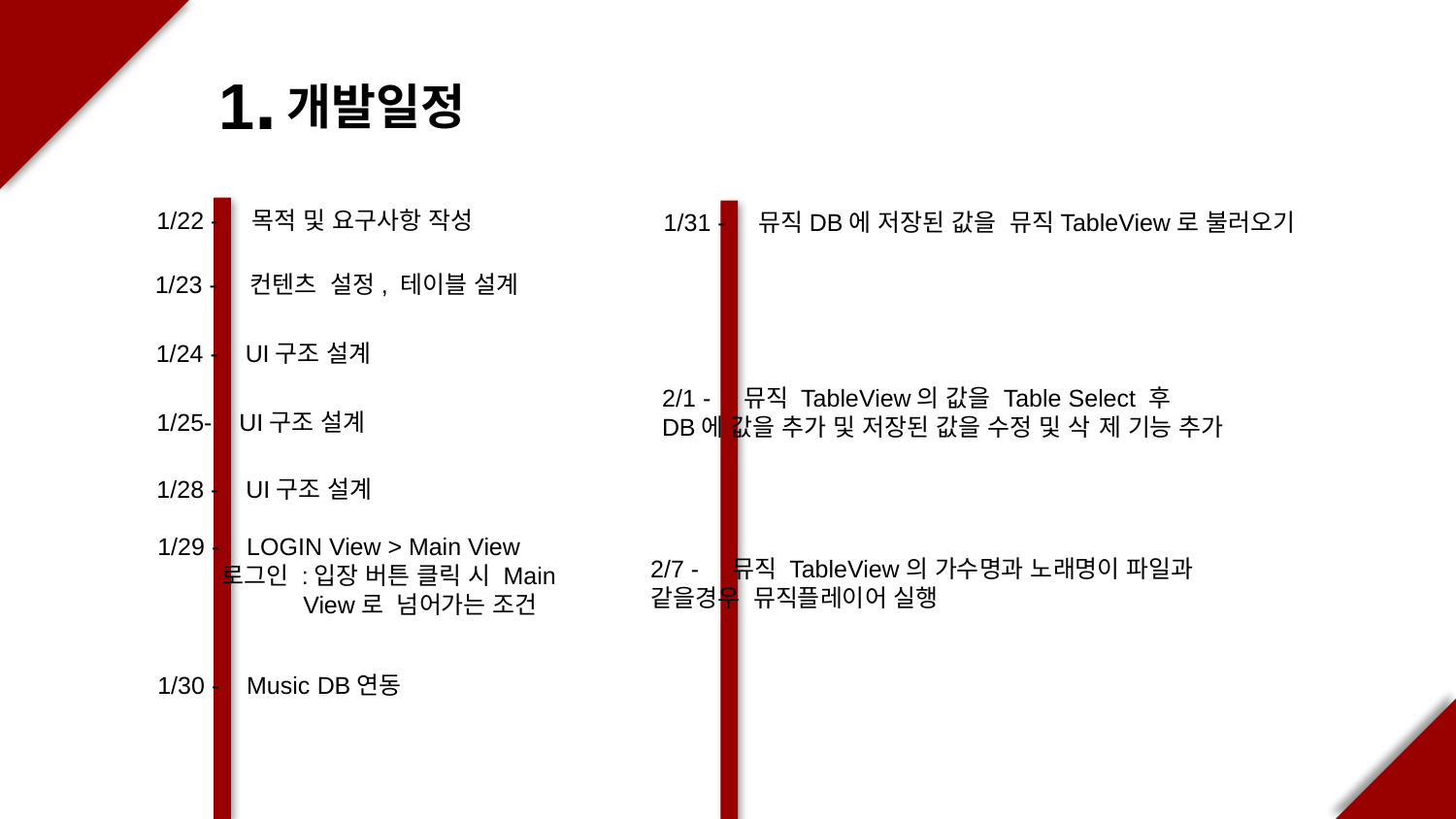

1.
 개발일정
1/22 -    목적 및 요구사항 작성

1/31 -    뮤직DB에 저장된 값을  뮤직TableView로 불러오기

1/23 -    컨텐츠  설정, 테이블 설계

1/24 -    UI구조 설계
2/1 -    뮤직 TableView의 값을 Table Select 후 	DB에 값을 추가 및 저장된 값을 수정 및 삭	제 기능 추가
1/25-    UI구조 설계
1/28 -    UI구조 설계
1/29 -    LOGIN View > Main View
           로그인 :입장 버튼 클릭 시 Main           	View로  넘어가는 조건
2/7 -    뮤직 TableView의 가수명과 노래명이 파일과 같을경우  뮤직플레이어 실행
1/30 -    Music DB연동